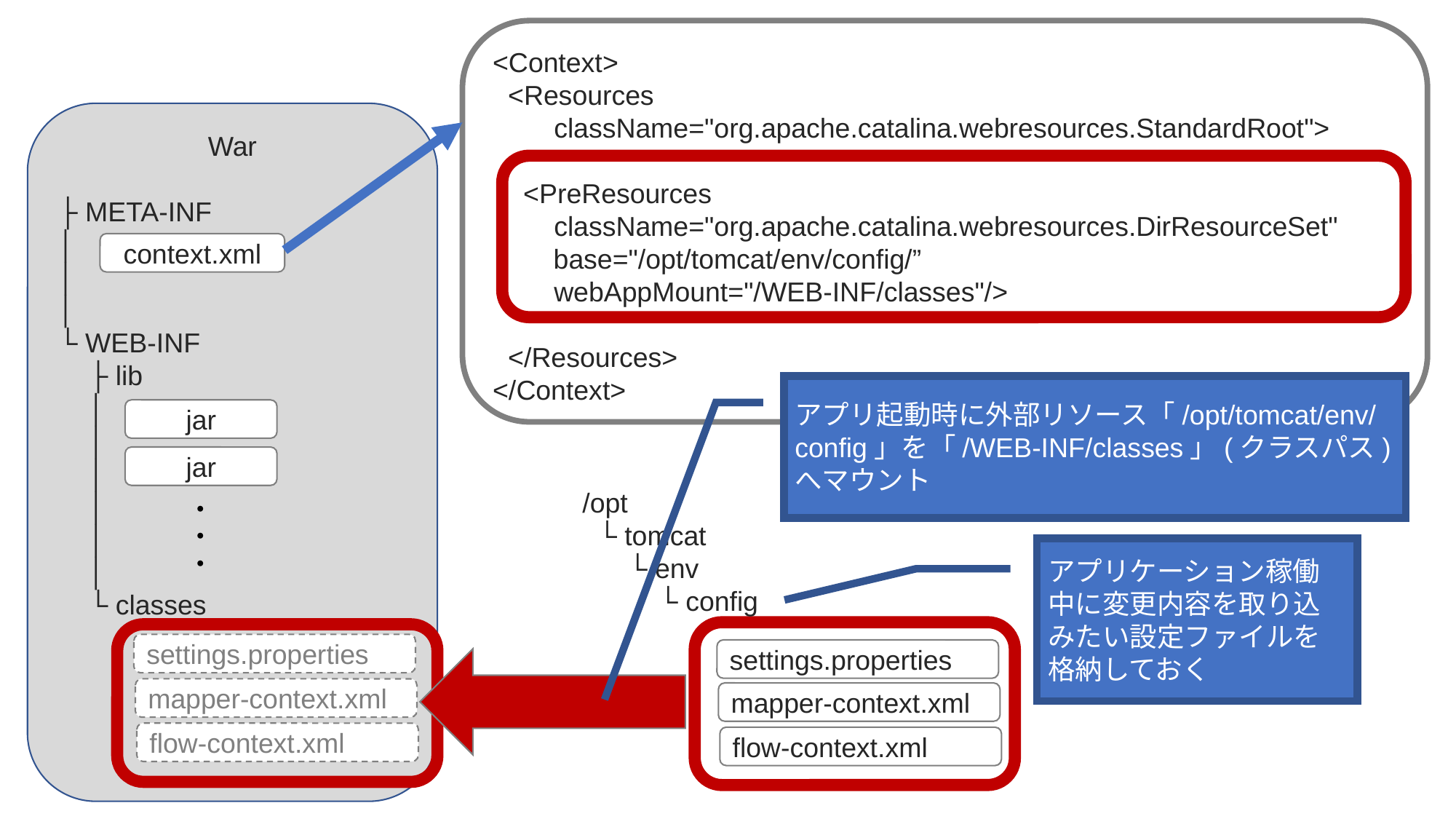

<Context>
  <Resources
        className="org.apache.catalina.webresources.StandardRoot">

    <PreResources
        className="org.apache.catalina.webresources.DirResourceSet"
        base="/opt/tomcat/env/config/”
        webAppMount="/WEB-INF/classes"/>

  </Resources>
</Context>
War

├ META-INF
│
│
│
└ WEB-INF
    ├ lib
    │
    │
    │
    │
    │
    │
    └ classes

context.xml
アプリ起動時に外部リソース「/opt/tomcat/env/config」を「/WEB-INF/classes」(クラスパス)へマウント
jar
jar
/opt
  └ tomcat
      └ env
          └ config

・・・
アプリケーション稼働中に変更内容を取り込みたい設定ファイルを格納しておく

settings.properties
settings.properties
mapper-context.xml
mapper-context.xml
flow-context.xml
flow-context.xml